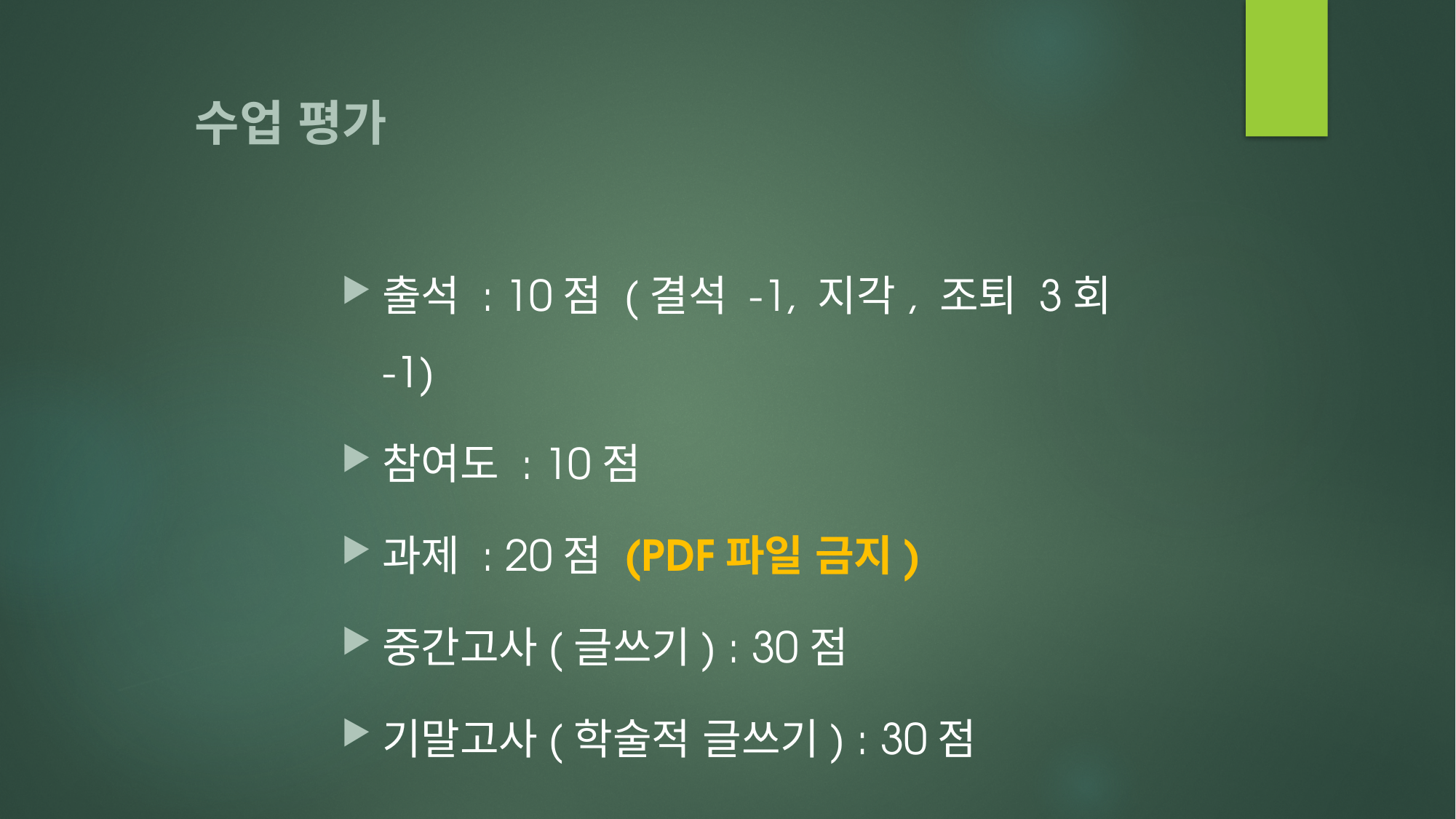

# 수업 평가
출석 : 10점 (결석 -1, 지각, 조퇴 3회 -1)
참여도 : 10점
과제 : 20점 (PDF파일 금지)
중간고사(글쓰기) : 30점
기말고사(학술적 글쓰기) : 30점